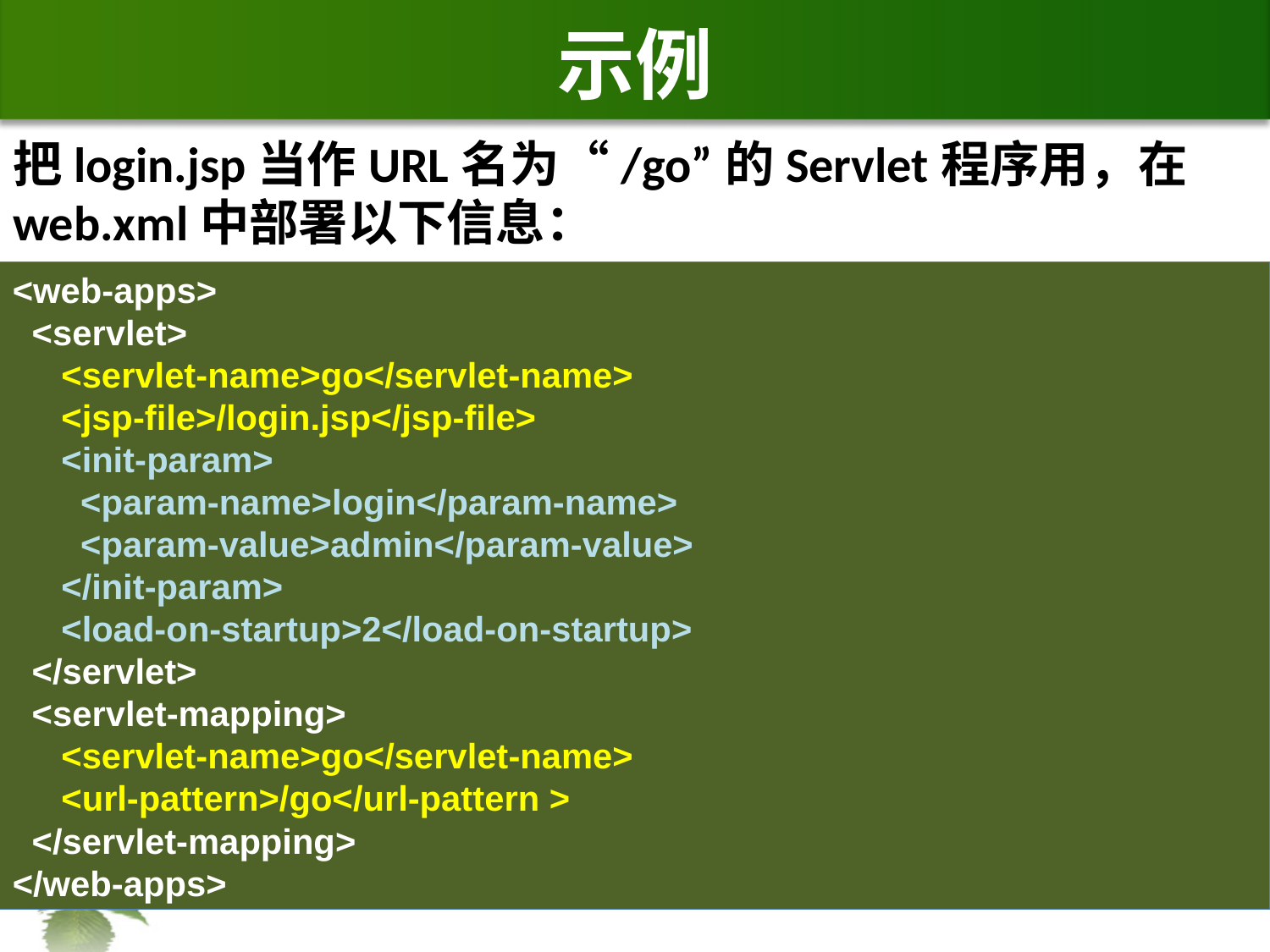

# 示例
把login.jsp当作URL名为“/go”的Servlet程序用，在web.xml中部署以下信息：
<web-apps>
  <servlet>
     <servlet-name>go</servlet-name>
     <jsp-file>/login.jsp</jsp-file>
     <init-param>
       <param-name>login</param-name>
       <param-value>admin</param-value>
     </init-param>
     <load-on-startup>2</load-on-startup>
  </servlet>
  <servlet-mapping>
     <servlet-name>go</servlet-name>
     <url-pattern>/go</url-pattern >
  </servlet-mapping>
</web-apps>